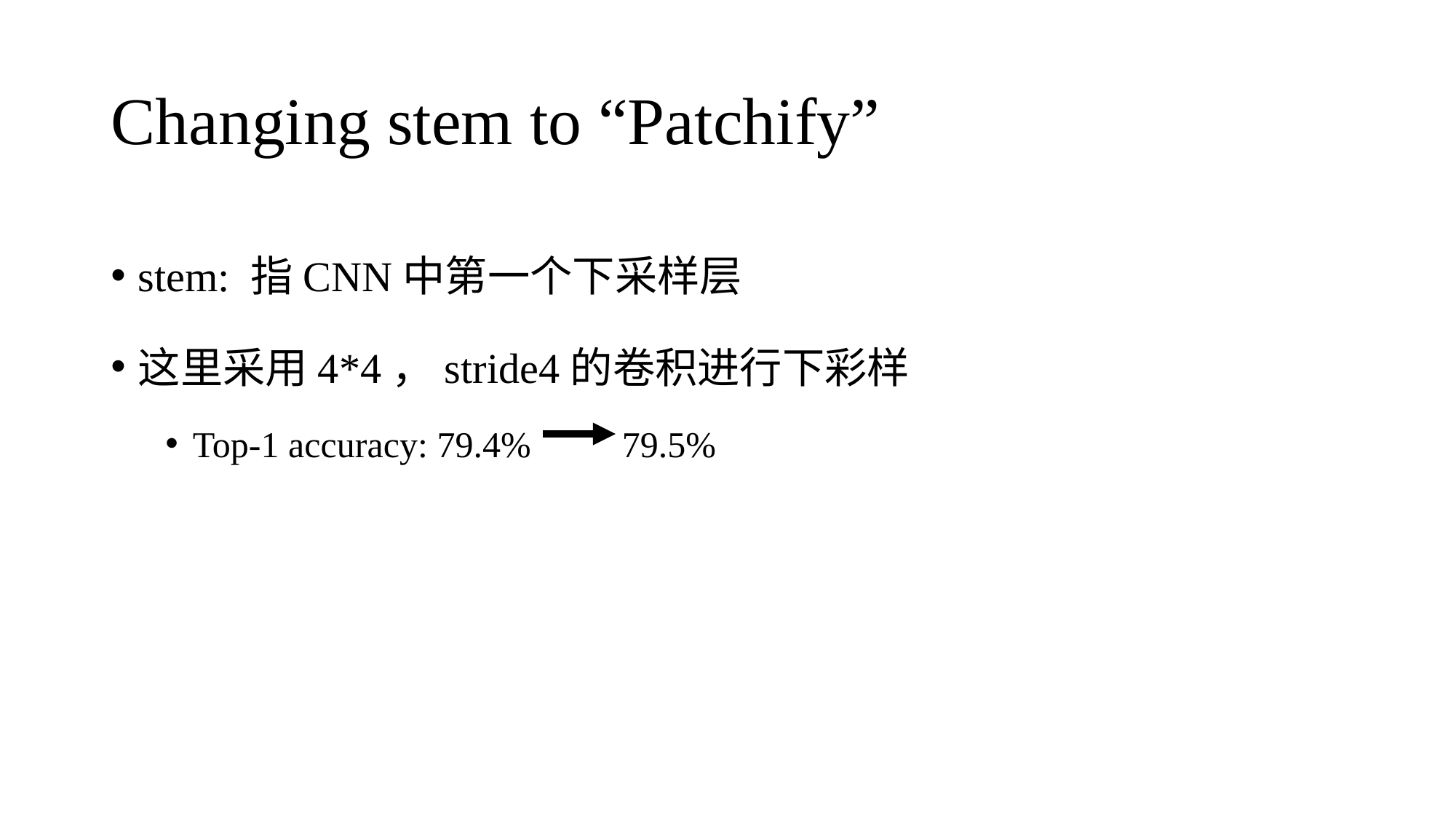

# Changing stem to “Patchify”
stem: 指CNN中第一个下采样层
这里采用4*4，stride4的卷积进行下彩样
Top-1 accuracy: 79.4%          79.5%